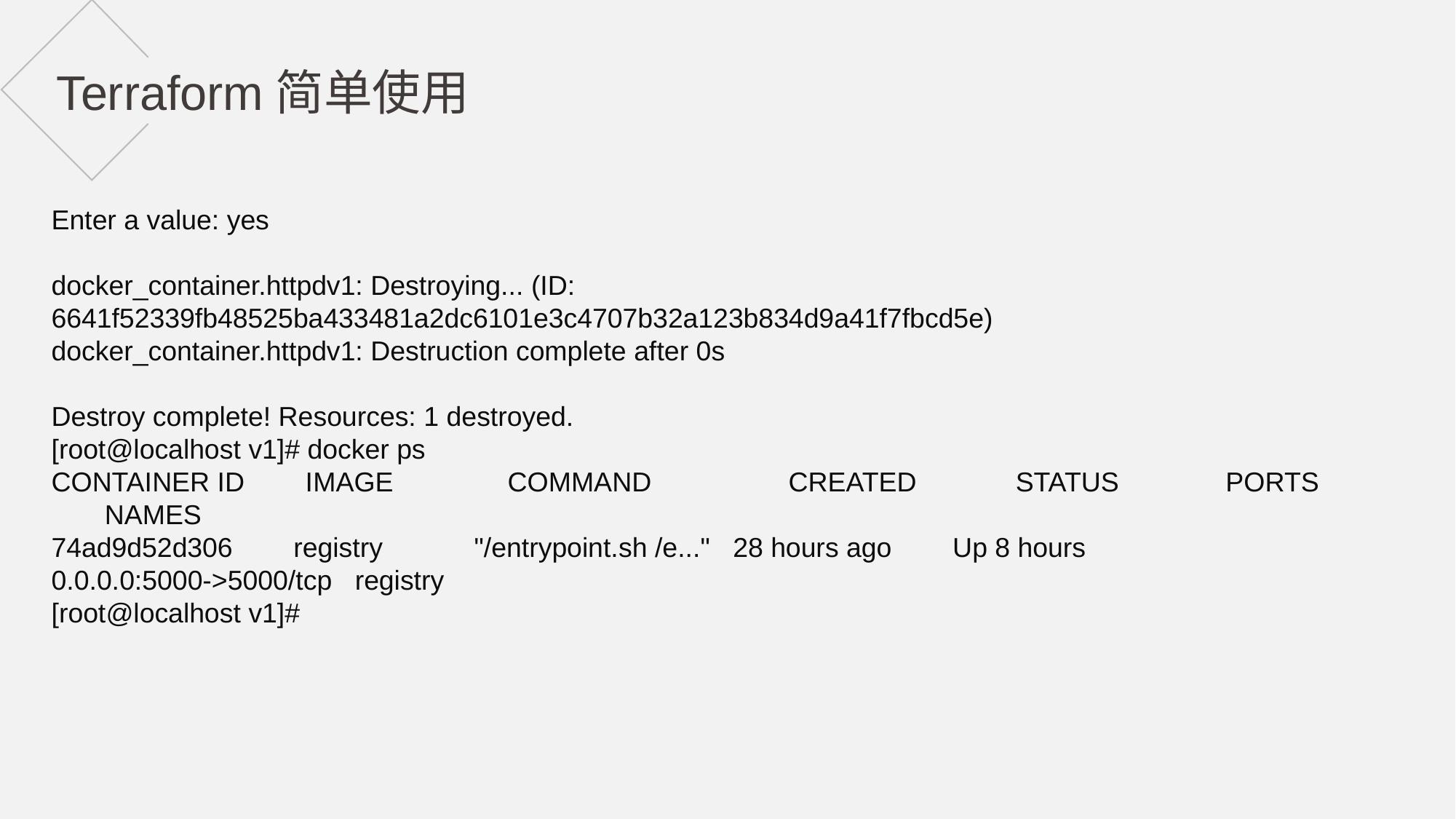

Terraform简单使用
Enter a value: yes

docker_container.httpdv1: Destroying... (ID: 6641f52339fb48525ba433481a2dc6101e3c4707b32a123b834d9a41f7fbcd5e)
docker_container.httpdv1: Destruction complete after 0s

Destroy complete! Resources: 1 destroyed.
[root@localhost v1]# docker ps
CONTAINER ID        IMAGE               COMMAND                  CREATED             STATUS              PORTS                    NAMES
74ad9d52d306        registry            "/entrypoint.sh /e..."   28 hours ago        Up 8 hours          0.0.0.0:5000->5000/tcp   registry
[root@localhost v1]#